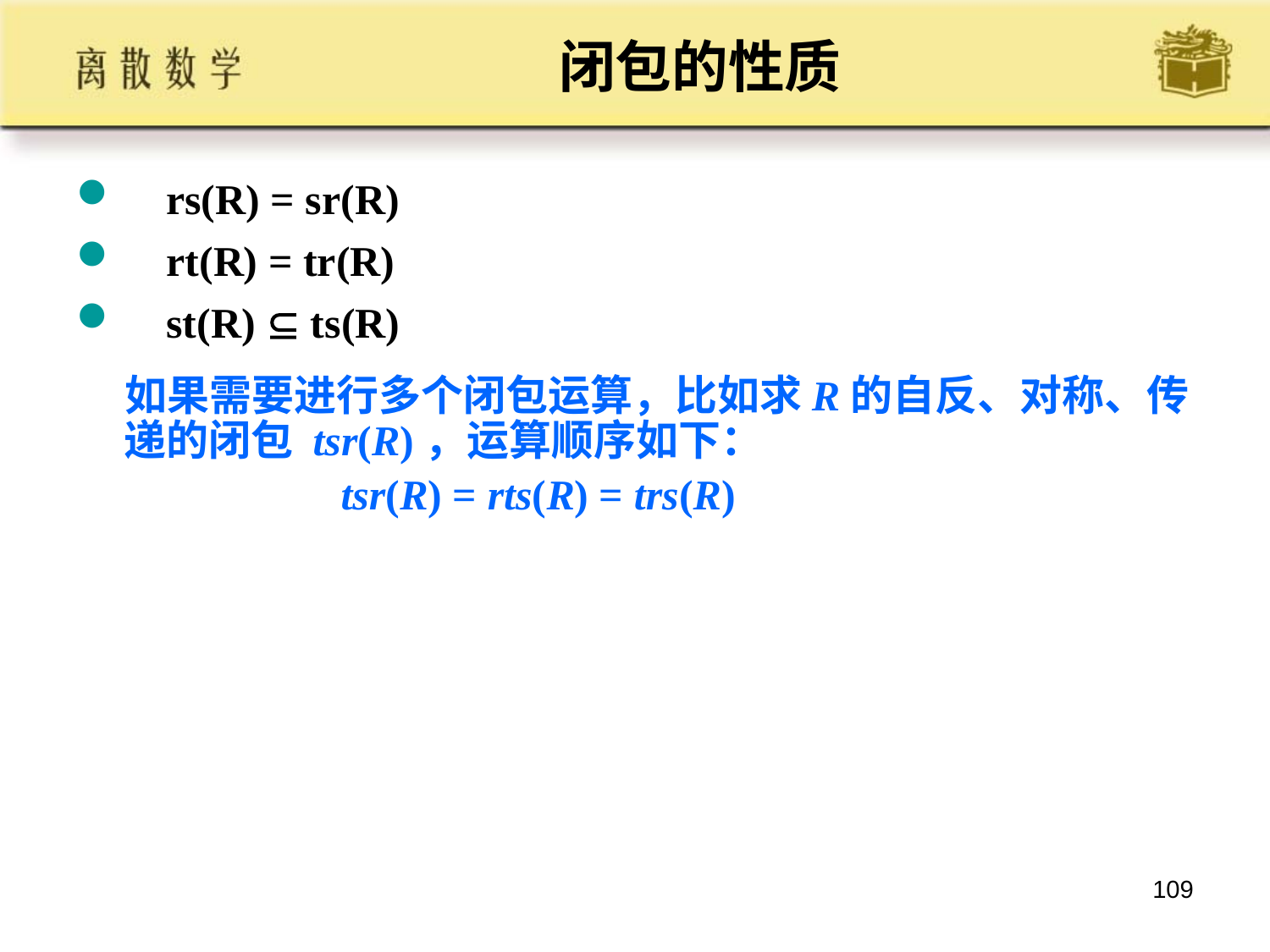

# 闭包的性质
    rs(R) = sr(R)
    rt(R) = tr(R)
    st(R) ⊆ ts(R)
    如果需要进行多个闭包运算，比如求R的自反、对称、传递的闭包 tsr(R)，运算顺序如下：
                         tsr(R) = rts(R) = trs(R)
109